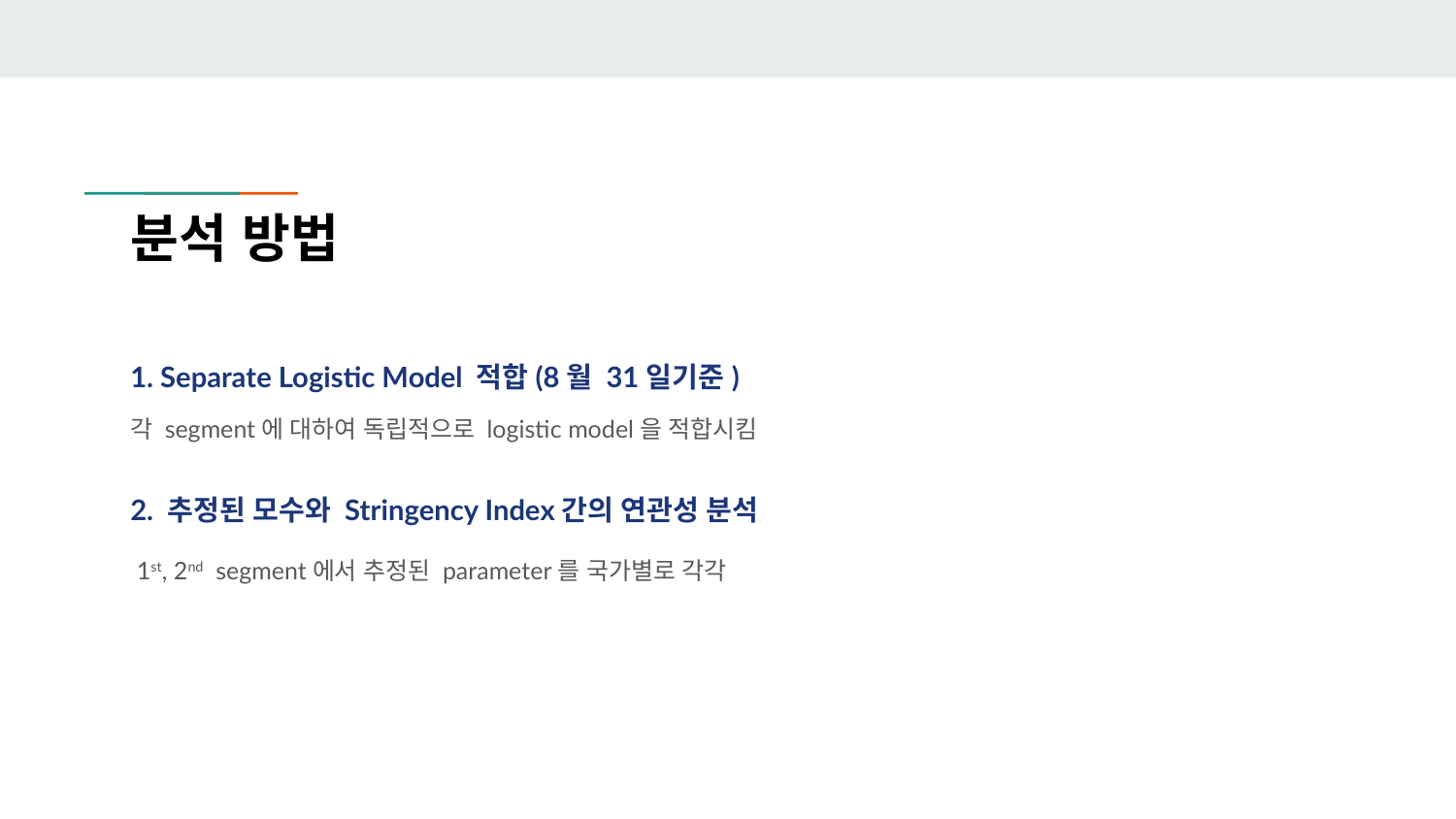

# 분석 방법
1. Separate Logistic Model 적합(8월 31일기준)
각 segment에 대하여 독립적으로 logistic model을 적합시킴

2. 추정된 모수와 Stringency Index간의 연관성 분석

 1st, 2nd  segment에서 추정된 parameter를 국가별로 각각